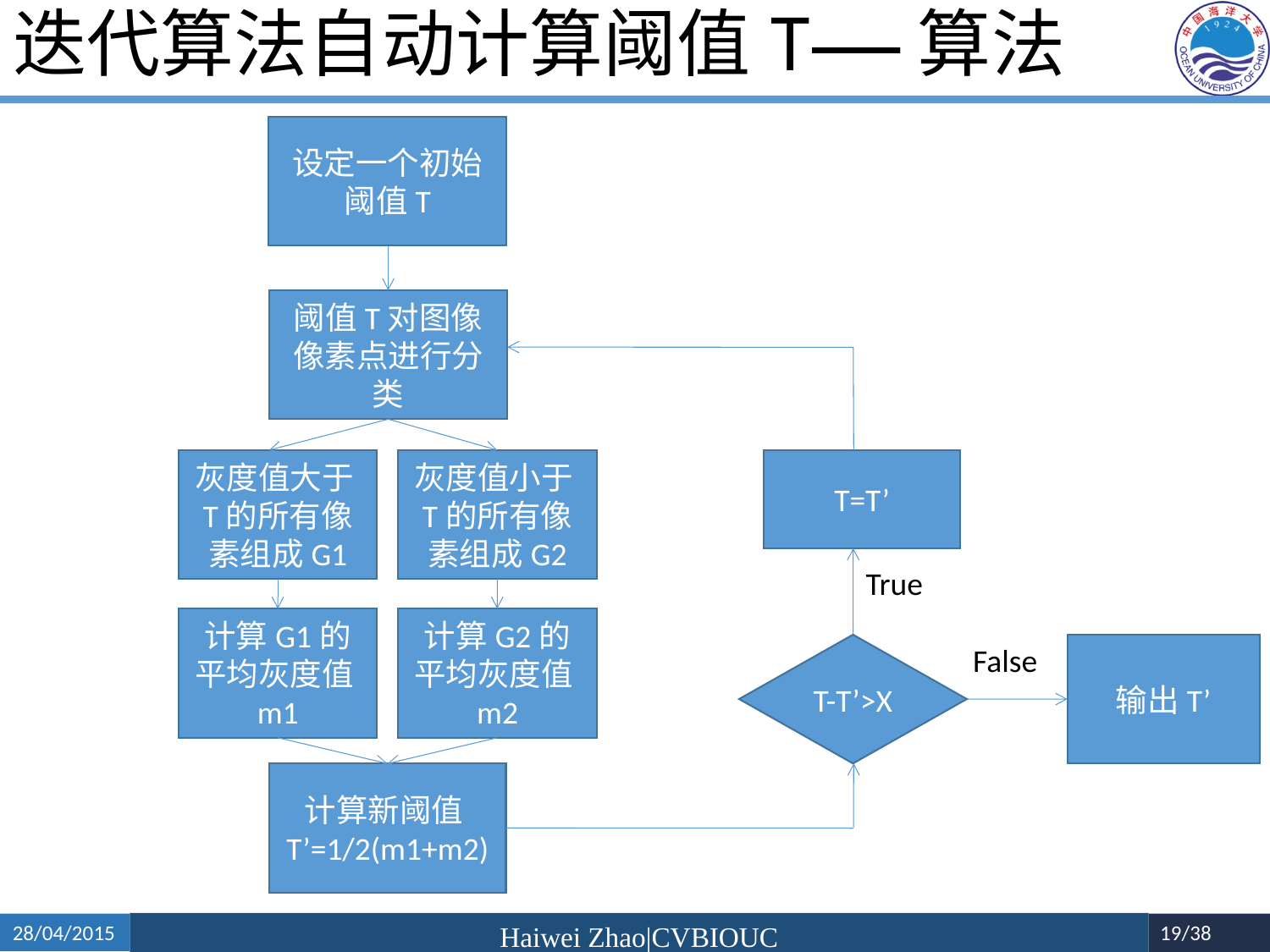

# 迭代算法自动计算阈值T——算法

设定一个初始阈值T
阈值T对图像像素点进行分类
灰度值大于T的所有像素组成G1
灰度值小于T的所有像素组成G2
T=T’
True
计算G1的平均灰度值m1
计算G2的平均灰度值m2
T-T’>X
False
输出T’
计算新阈值T’=1/2(m1+m2)